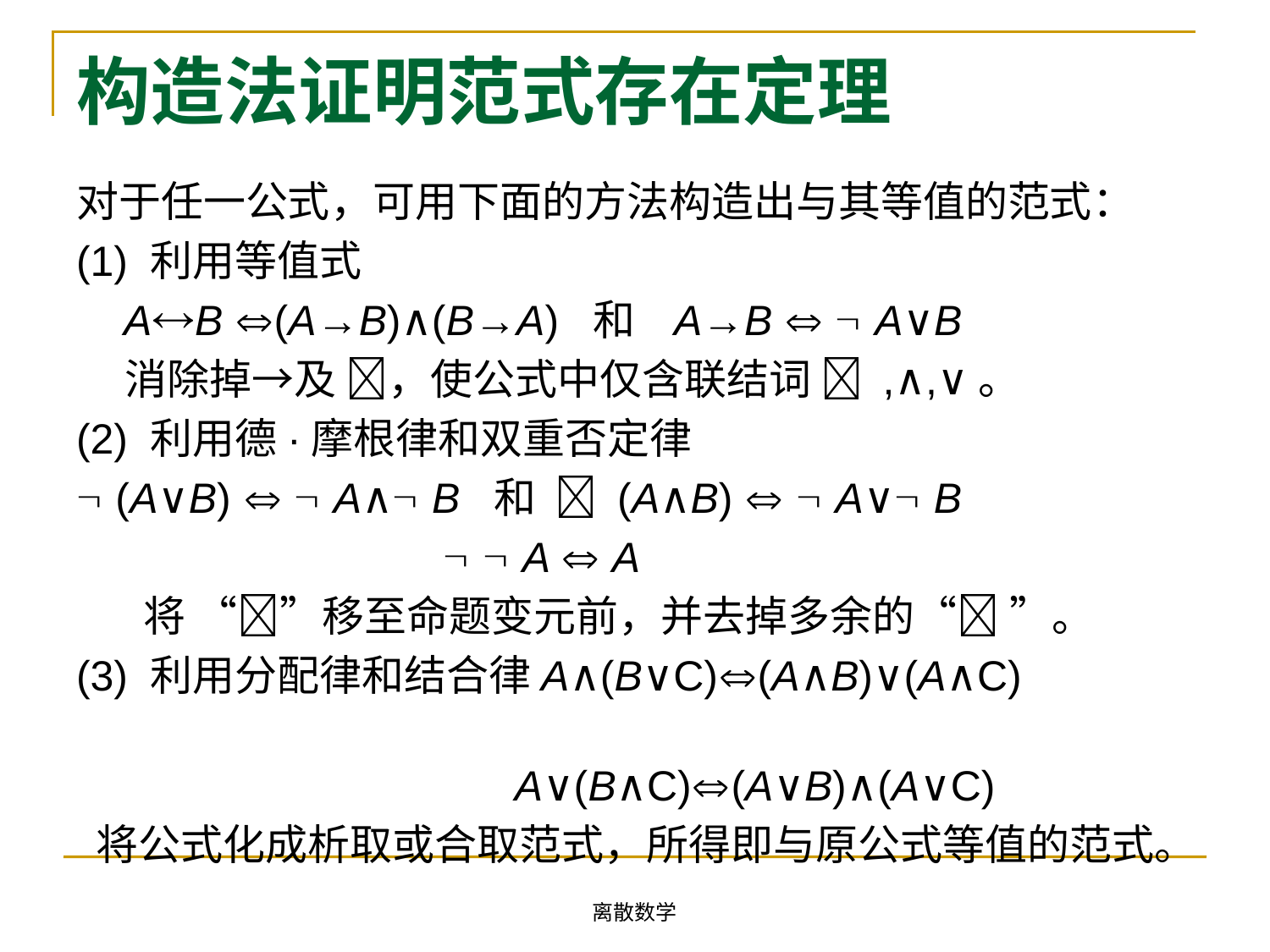

# 构造法证明范式存在定理
对于任一公式，可用下面的方法构造出与其等值的范式：
(1) 利用等值式
    A↔B ⇔(A→B)∧(B→A)  和   A→B ⇔ ¬ A∨B
    消除掉→及 ↔，使公式中仅含联结词 ¬ ,∧,∨。
(2) 利用德·摩根律和双重否定律
¬ (A∨B) ⇔ ¬ A∧¬ B  和  ¬ (A∧B) ⇔ ¬ A∨¬ B
                               ¬ ¬ A ⇔ A
      将 “¬”移至命题变元前，并去掉多余的“¬ ”。
(3) 利用分配律和结合律A∧(B∨C)⇔(A∧B)∨(A∧C)
                                     A∨(B∧C)⇔(A∨B)∧(A∨C)
 将公式化成析取或合取范式，所得即与原公式等值的范式。

87
离散数学